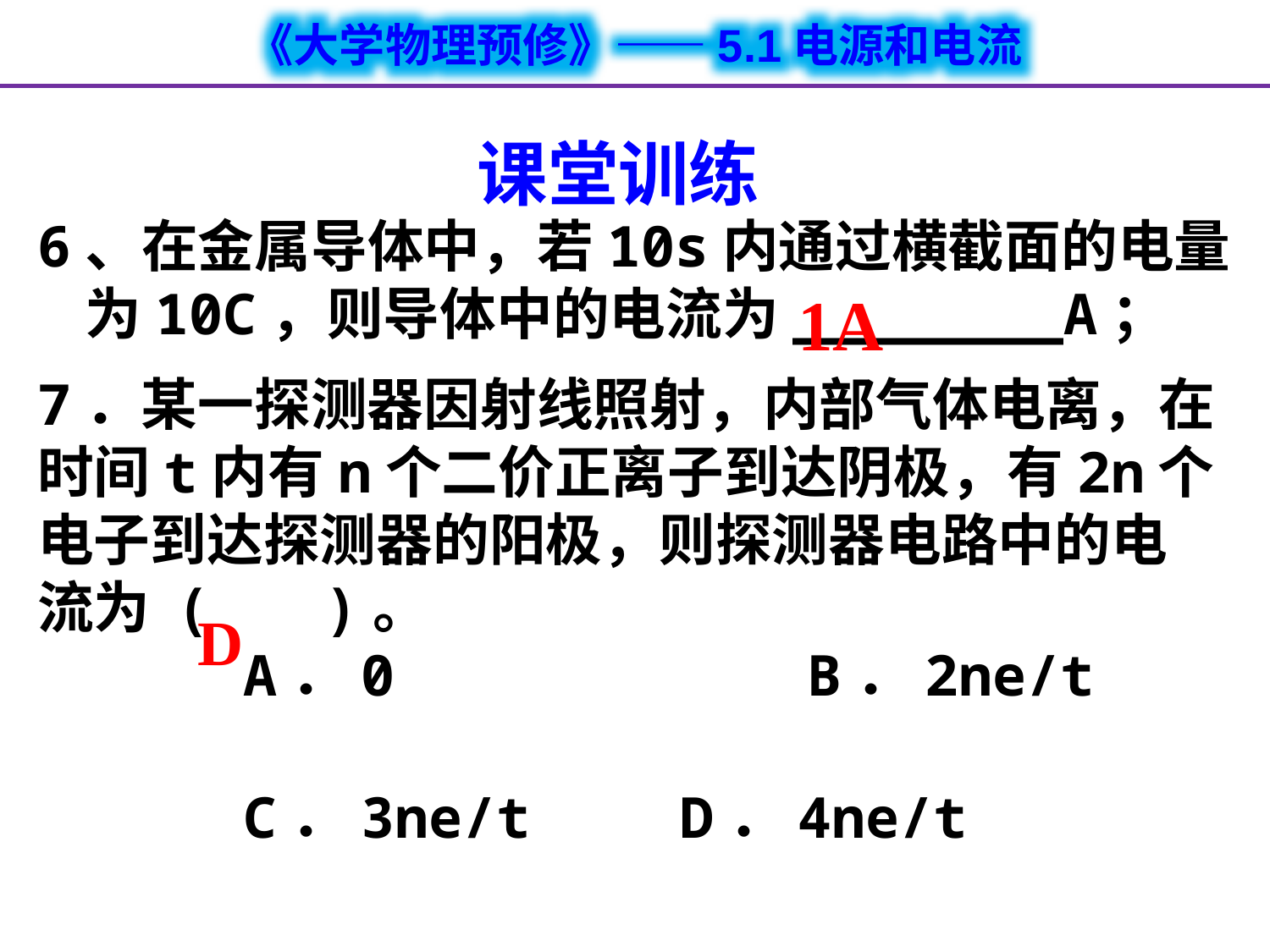

课堂训练
6、在金属导体中，若10s内通过横截面的电量为10C，则导体中的电流为________A；

1A
7．某一探测器因射线照射，内部气体电离，在时间t内有n个二价正离子到达阴极，有2n个电子到达探测器的阳极，则探测器电路中的电流为 (  	 )。
     A．0	    	    B．2ne/t
     C．3ne/t	    D．4ne/t
D